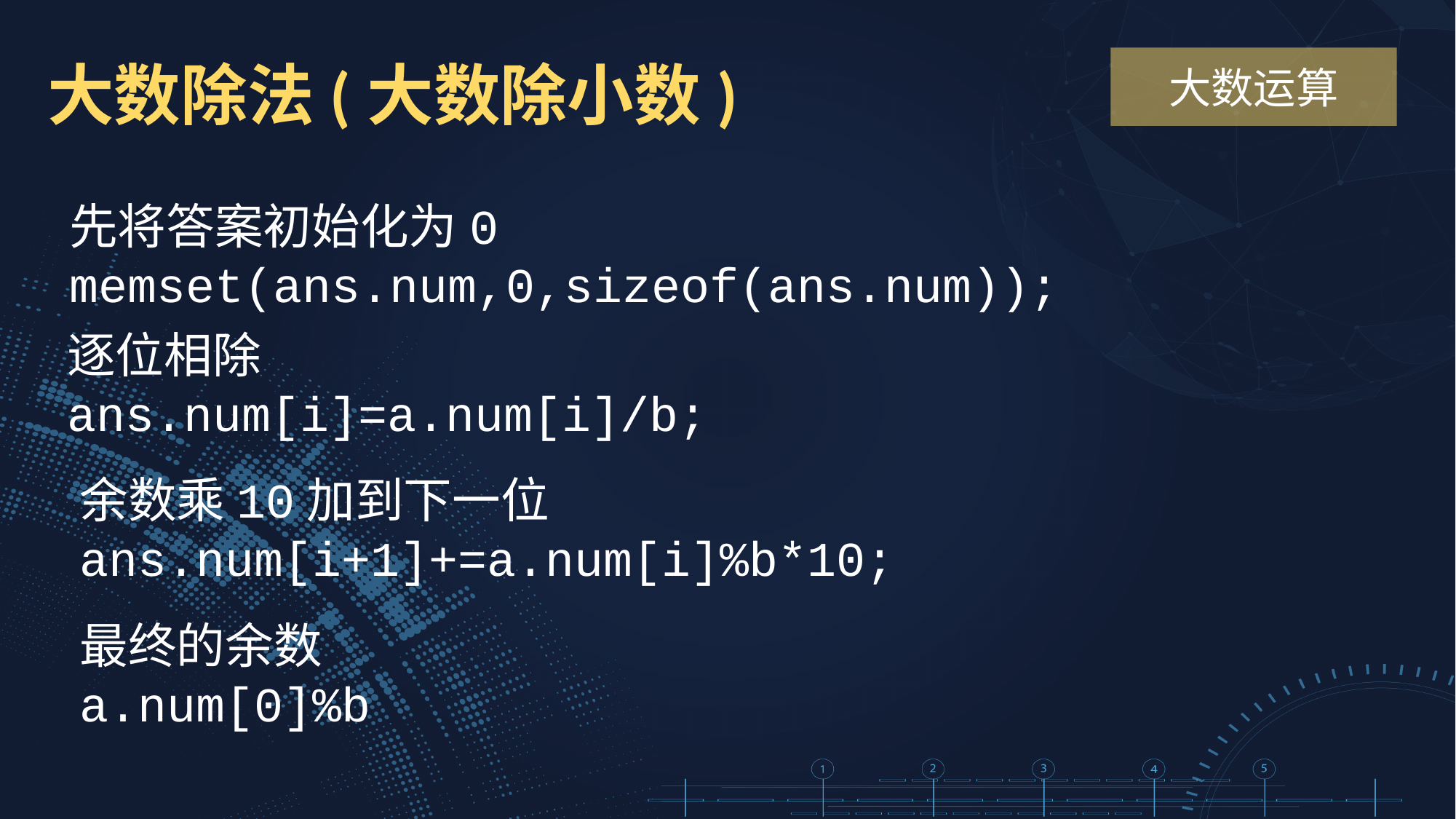

大数除法(大数除小数)
大数运算
先将答案初始化为0
memset(ans.num,0,sizeof(ans.num));
逐位相除
ans.num[i]=a.num[i]/b;
余数乘10加到下一位
ans.num[i+1]+=a.num[i]%b*10;
最终的余数
a.num[0]%b